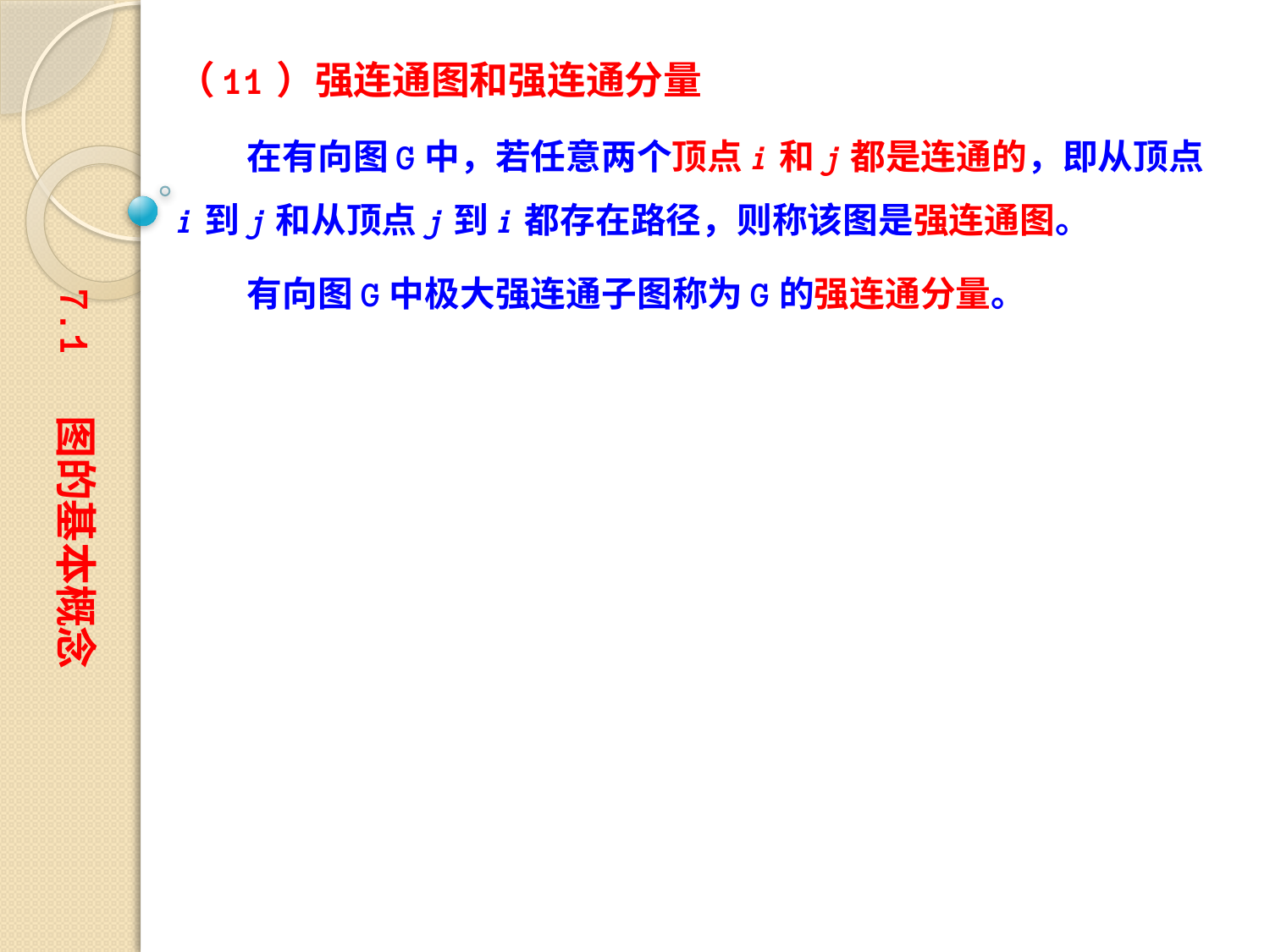

（11）强连通图和强连通分量
　　在有向图G中，若任意两个顶点i和j都是连通的，即从顶点i到j和从顶点j到i都存在路径，则称该图是强连通图。
　　有向图G中极大强连通子图称为G的强连通分量。
7.1  图的基本概念